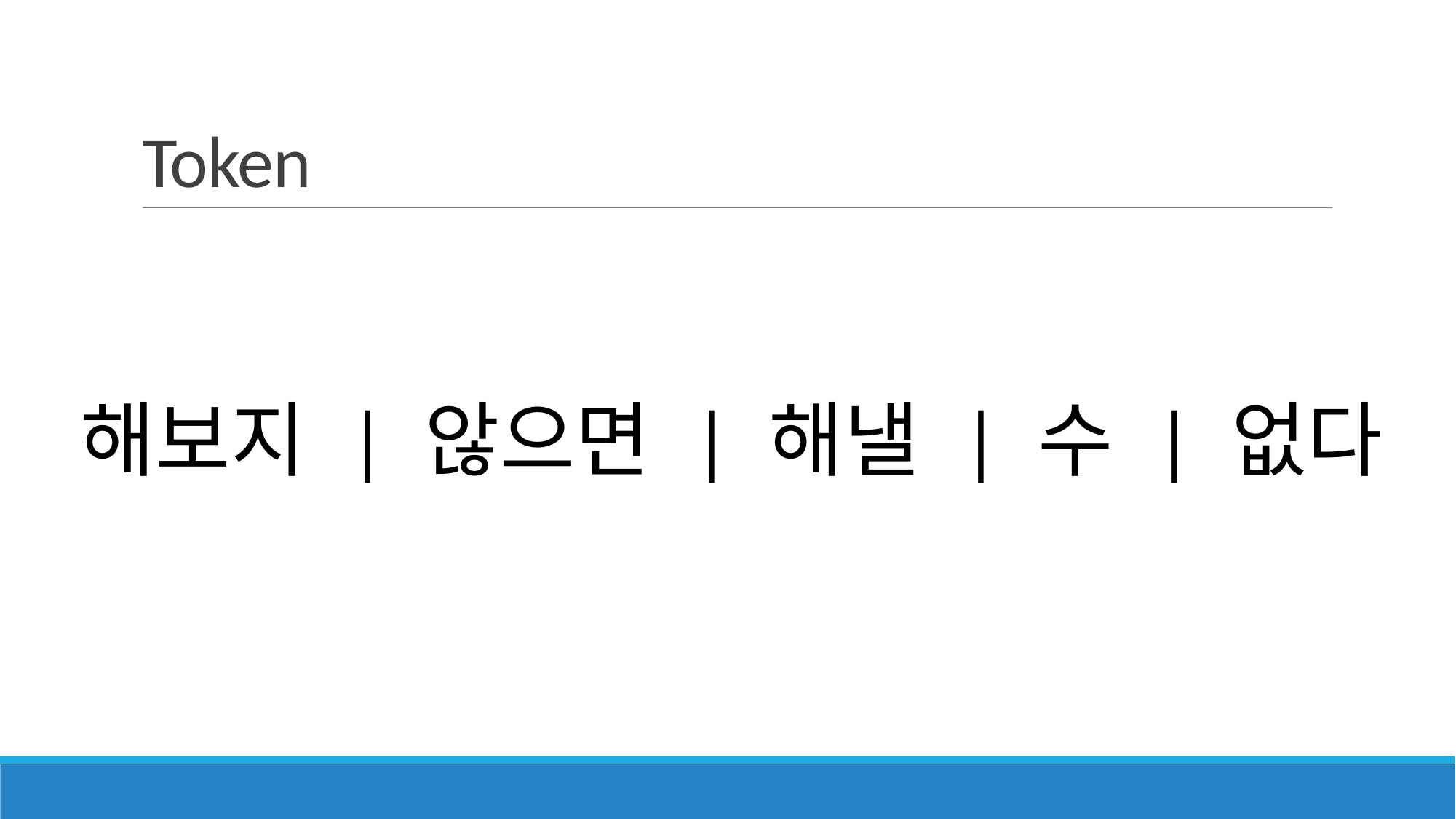

# Token
해보지 | 않으면 | 해낼 | 수 | 없다